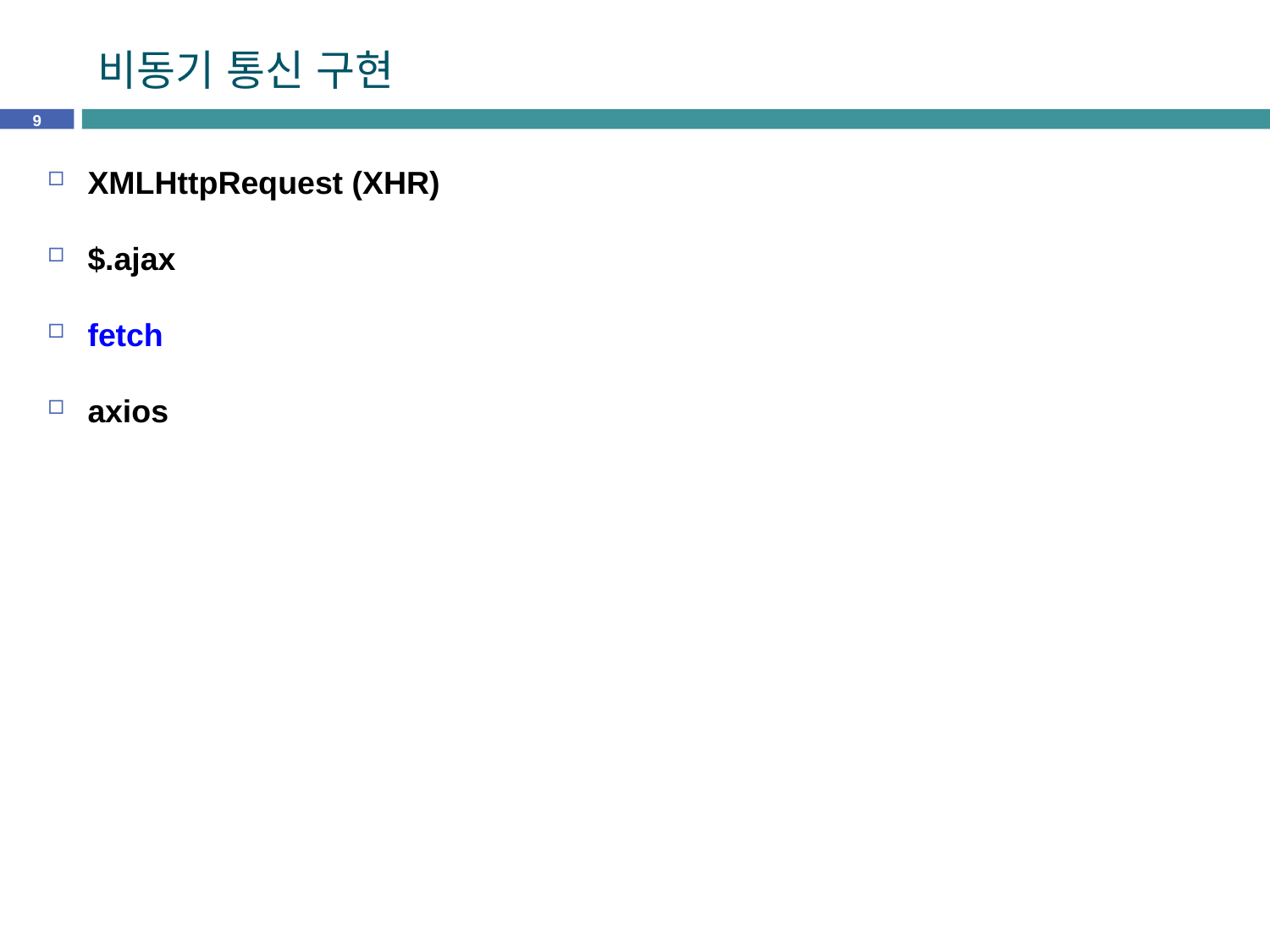

# 비동기 통신 구현
9
XMLHttpRequest (XHR)

$.ajax

fetch

axios